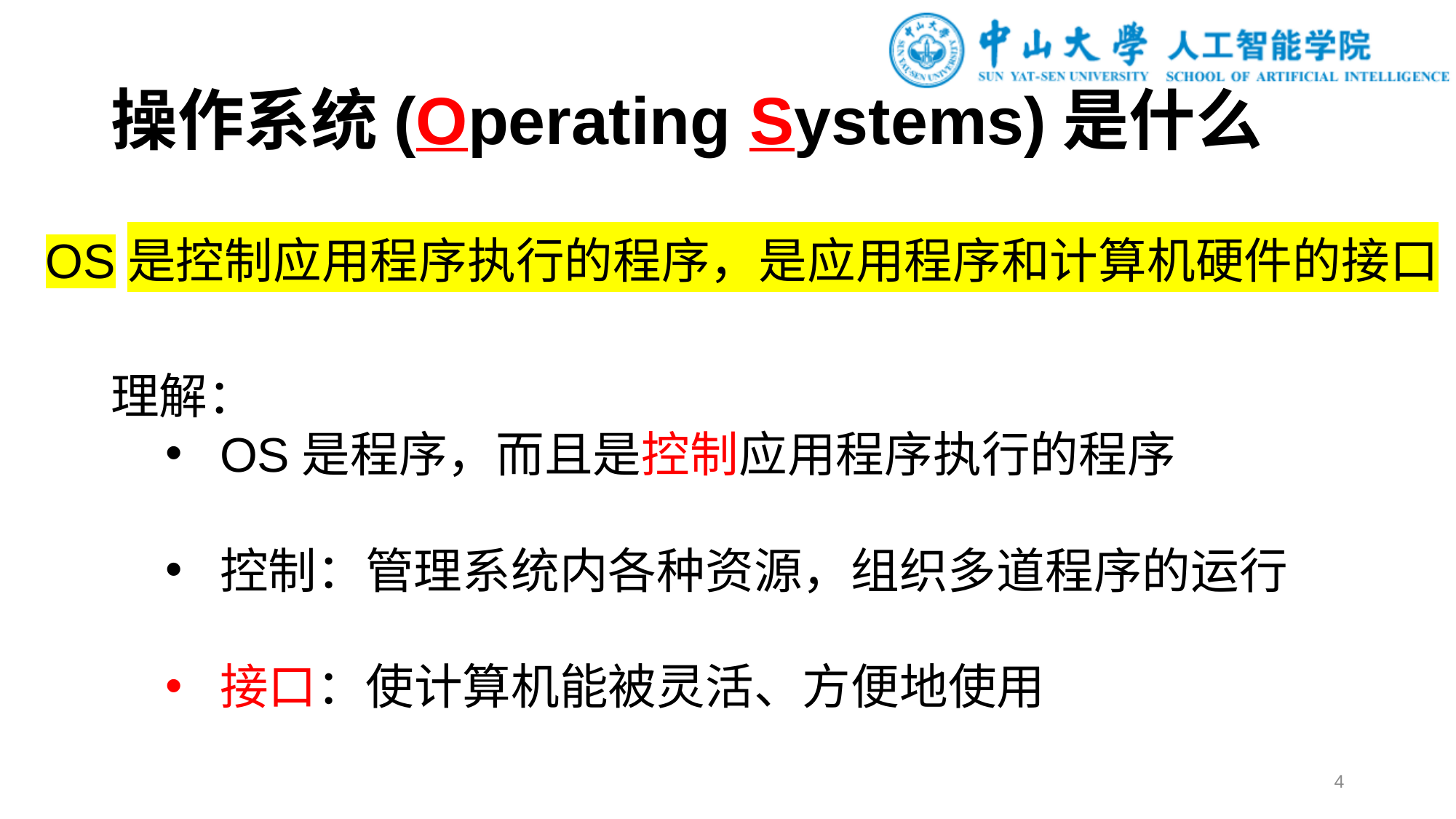

# 操作系统(Operating Systems)是什么
OS是控制应用程序执行的程序，是应用程序和计算机硬件的接口
理解：
OS是程序，而且是控制应用程序执行的程序

控制：管理系统内各种资源，组织多道程序的运行

接口：使计算机能被灵活、方便地使用
4